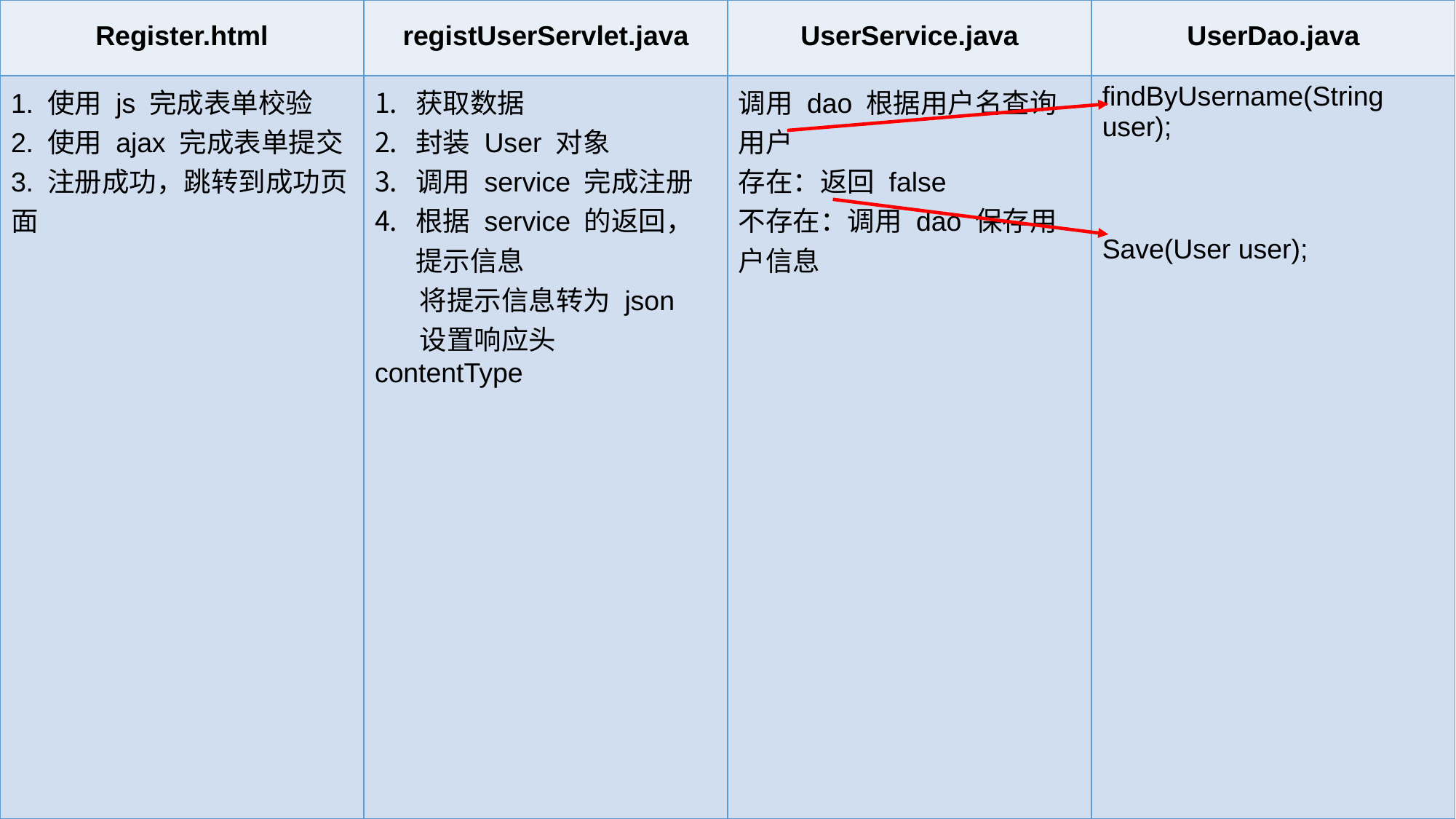

| Register.html | registUserServlet.java | UserService.java | UserDao.java |
| --- | --- | --- | --- |
| 1. 使用 js 完成表单校验 2. 使用 ajax 完成表单提交 3. 注册成功，跳转到成功页面 | 获取数据 封装 User 对象 调用 service 完成注册 根据 service 的返回，提示信息 将提示信息转为 json 设置响应头 contentType | 调用 dao 根据用户名查询用户 存在：返回 false 不存在：调用 dao 保存用户信息 | findByUsername(String user); Save(User user); |